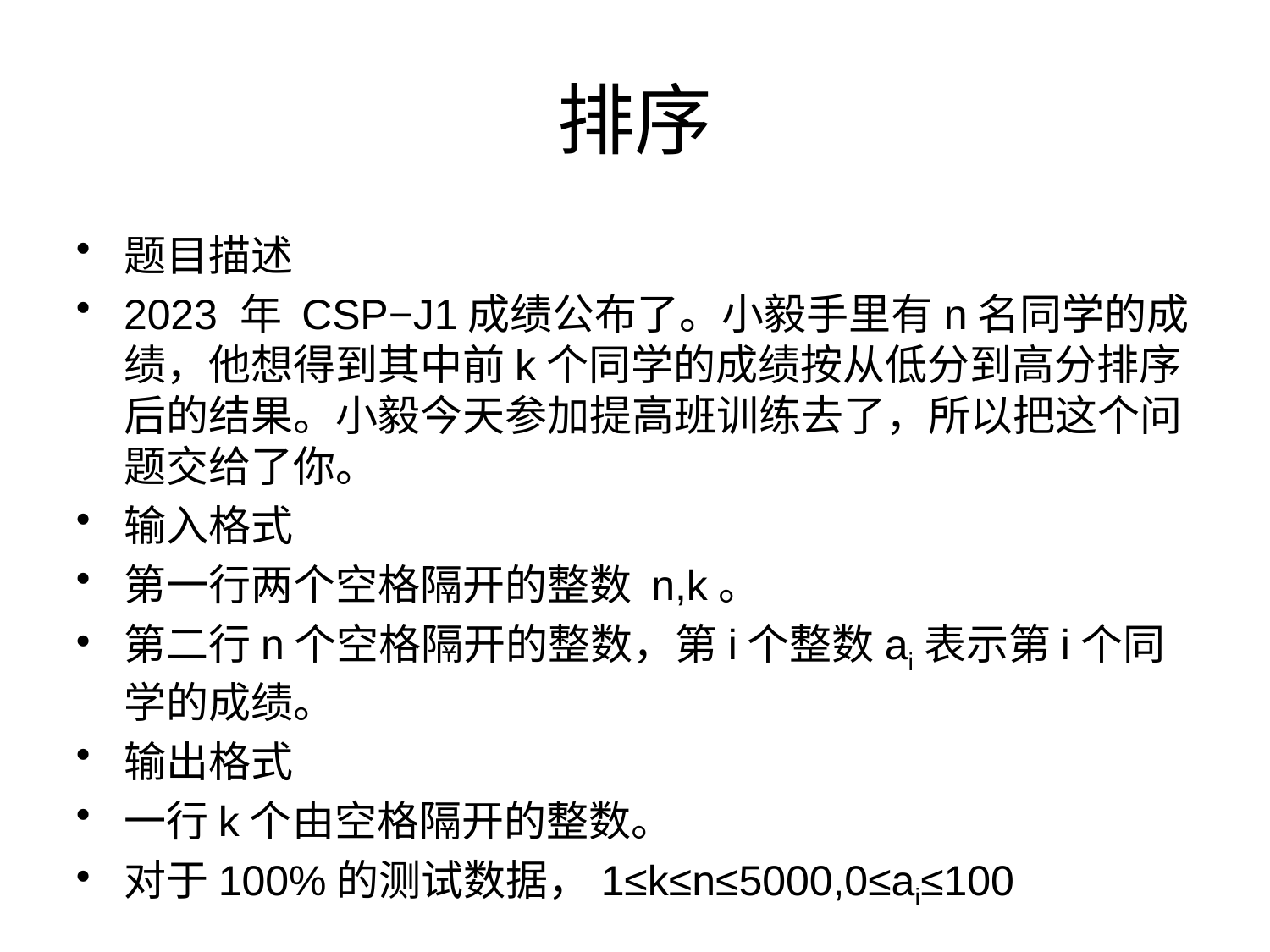

# 排序
题目描述
2023 年 CSP−J1成绩公布了。小毅手里有n名同学的成绩，他想得到其中前k个同学的成绩按从低分到高分排序后的结果。小毅今天参加提高班训练去了，所以把这个问题交给了你。
输入格式
第一行两个空格隔开的整数 n,k。
第二行n个空格隔开的整数，第i个整数ai​表示第i个同学的成绩。
输出格式
一行k个由空格隔开的整数。
对于100%的测试数据，1≤k≤n≤5000,0≤ai≤100